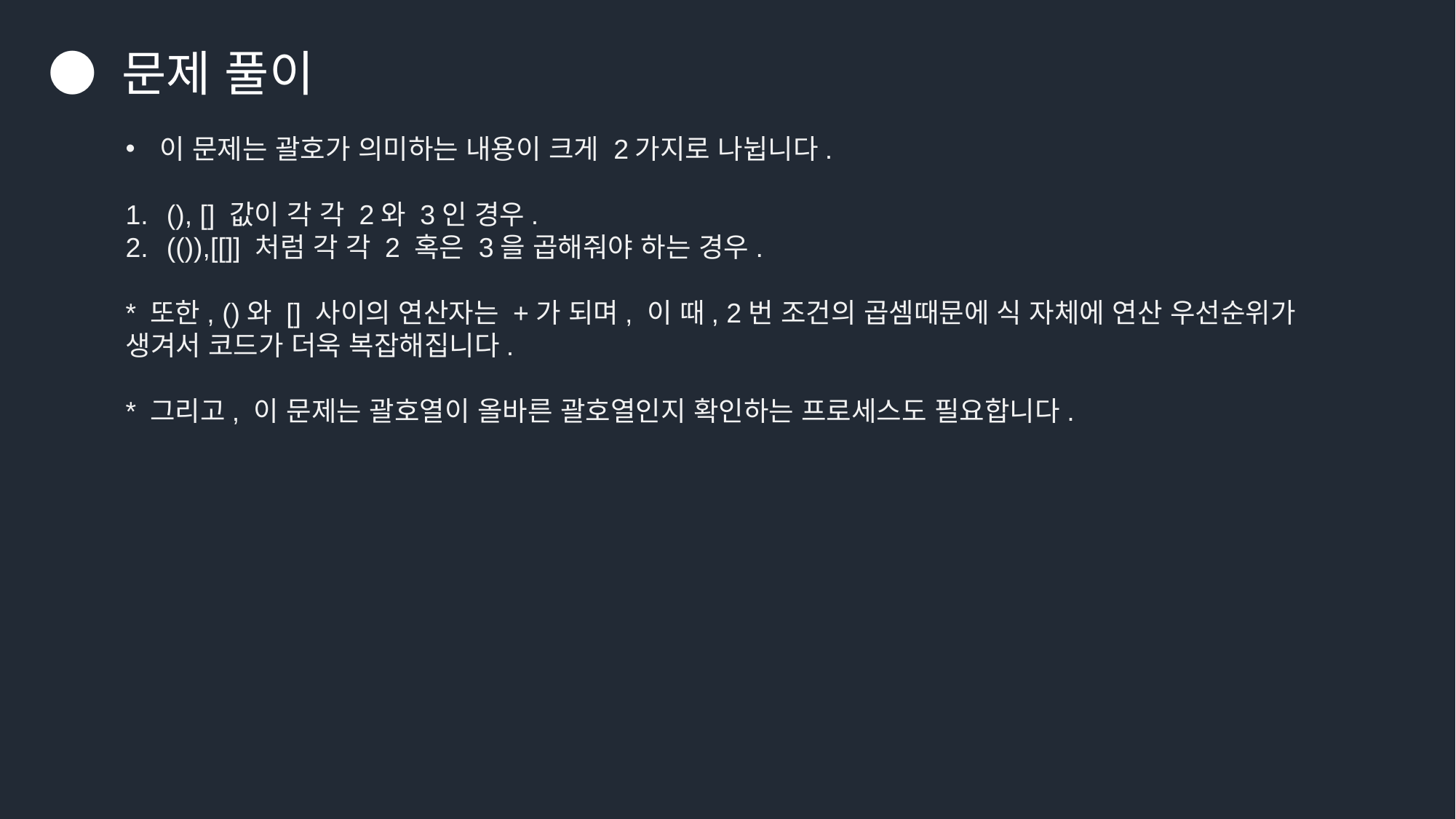

● 문제 풀이
이 문제는 괄호가 의미하는 내용이 크게 2가지로 나뉩니다.

(), [] 값이 각 각 2와 3인 경우.
(()),[[]] 처럼 각 각 2 혹은 3을 곱해줘야 하는 경우.

* 또한, ()와 [] 사이의 연산자는 +가 되며, 이 때, 2번 조건의 곱셈때문에 식 자체에 연산 우선순위가 생겨서 코드가 더욱 복잡해집니다.

* 그리고, 이 문제는 괄호열이 올바른 괄호열인지 확인하는 프로세스도 필요합니다.